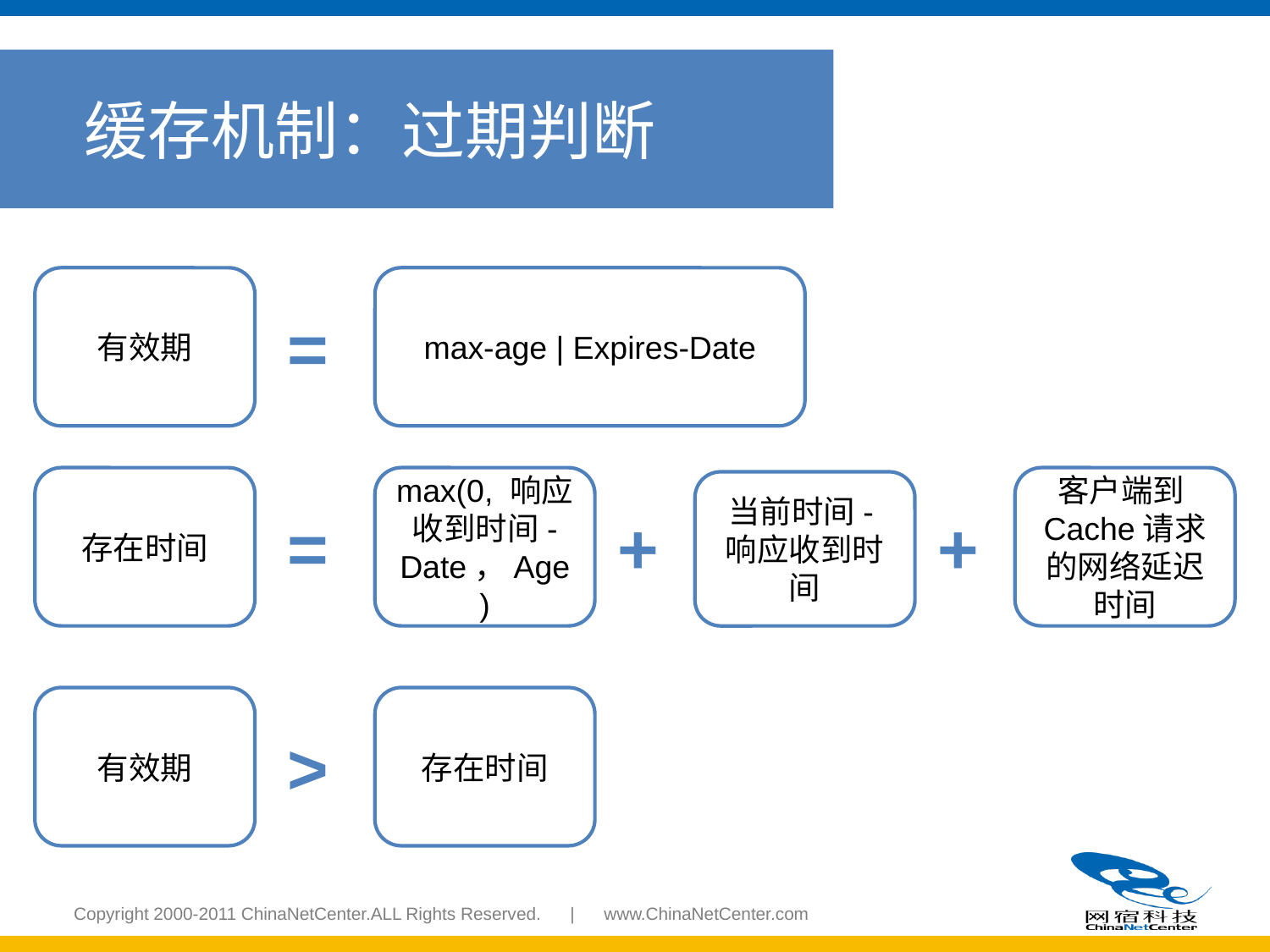

缓存机制：过期判断
有效期
max-age | Expires-Date
=
存在时间
max(0, 响应收到时间-Date，Age)
客户端到Cache请求的网络延迟时间
当前时间-响应收到时间
=
+
+
有效期
存在时间
>